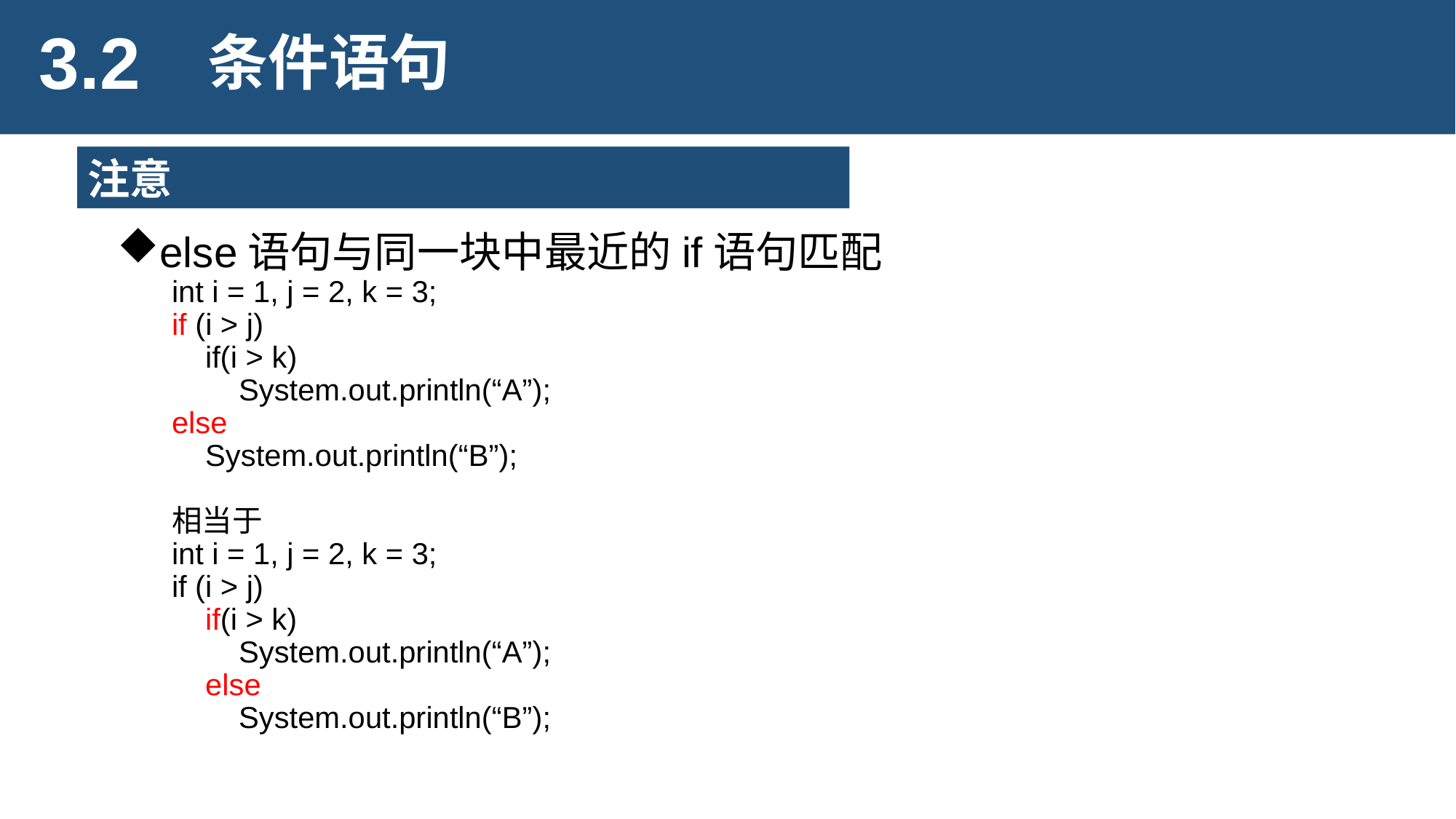

3.2
条件语句
注意
else语句与同一块中最近的if语句匹配
int i = 1, j = 2, k = 3;
if (i > j)
    if(i > k)
        System.out.println(“A”);
else
    System.out.println(“B”);

相当于
int i = 1, j = 2, k = 3;
if (i > j)
    if(i > k)
        System.out.println(“A”);
    else
        System.out.println(“B”);